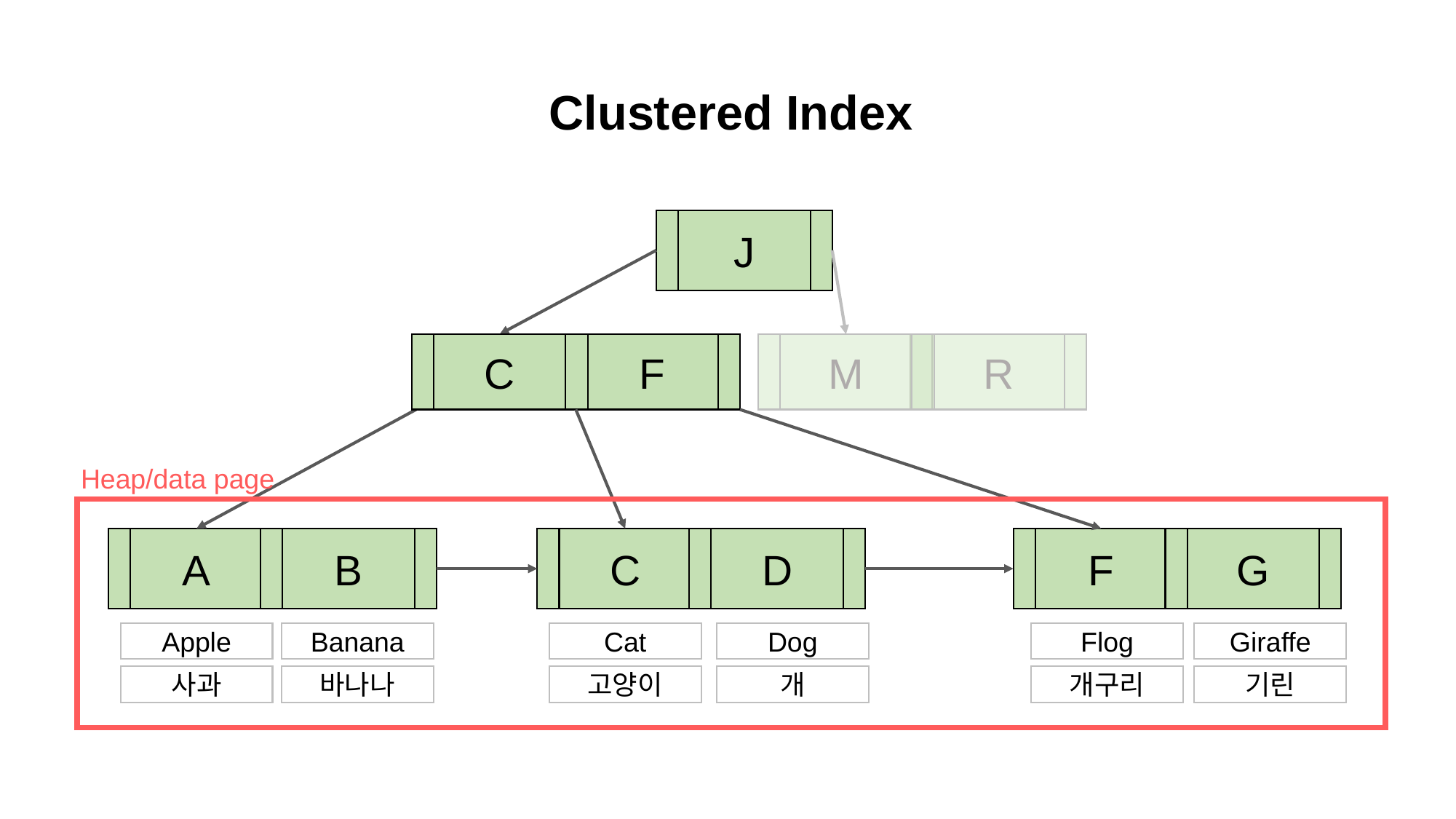

# Clustered Index
J
C
F
M
R
Heap/data page

A
B
C
D
F
G
Apple
Banana
Cat
Dog
Flog
Giraffe
사과
바나나
고양이
개
개구리
기린